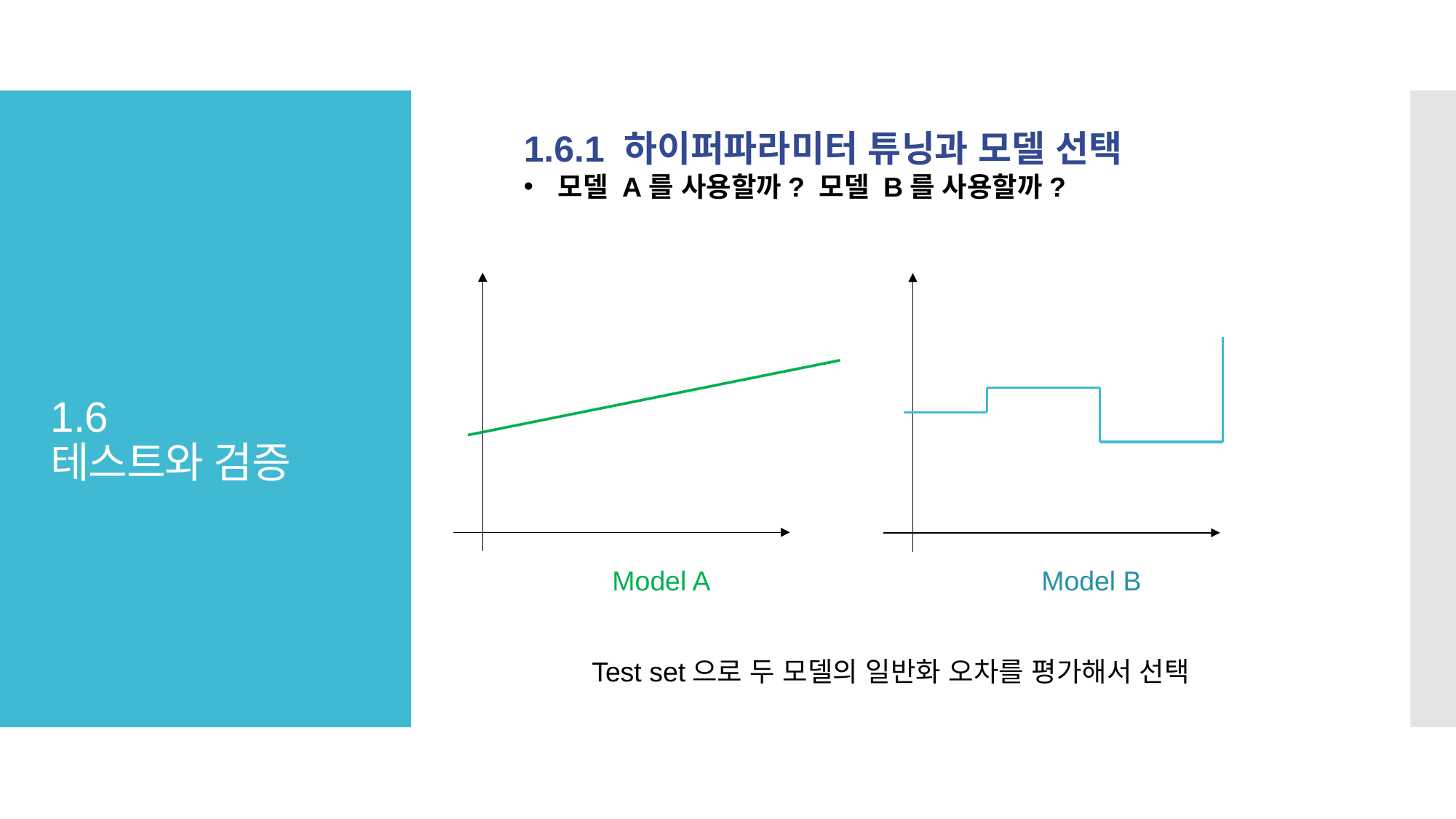

1.6.1 하이퍼파라미터 튜닝과 모델 선택
모델 A를 사용할까? 모델 B를 사용할까?
# 1.6 테스트와 검증
Model B
Model A
Test set으로 두 모델의 일반화 오차를 평가해서 선택